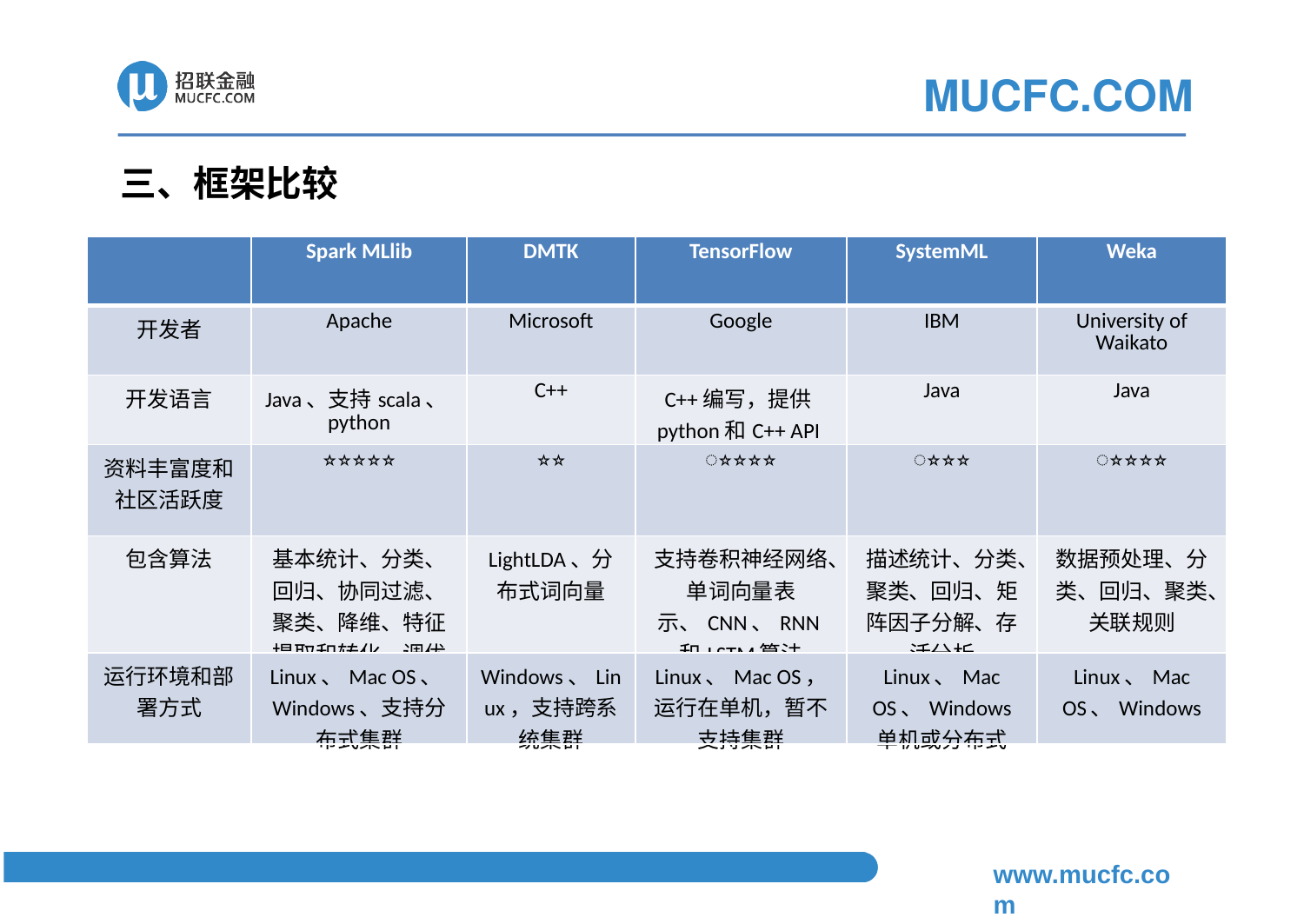

三、框架比较
|  | Spark MLlib | DMTK | TensorFlow | SystemML | Weka |
| --- | --- | --- | --- | --- | --- |
| 开发者 | Apache | Microsoft | Google | IBM | University of Waikato |
| 开发语言 | Java、支持scala、python | C++ | C++编写，提供python和C++ API | Java | Java |
| 资料丰富度和社区活跃度 | ⭐️⭐️️⭐⭐️⭐️️️ | ⭐️️⭐️ | ️️⭐️️️⭐️️️⭐️️️⭐️ | ️️⭐️️️⭐️️️⭐️ | ️️⭐️️️⭐️️️⭐️⭐️ |
| 包含算法 | 基本统计、分类、回归、协同过滤、聚类、降维、特征提取和转化、调优 | LightLDA、分布式词向量 | 支持卷积神经网络、单词向量表示、CNN、RNN和LSTM算法 | 描述统计、分类、聚类、回归、矩阵因子分解、存活分析 | 数据预处理、分类、回归、聚类、关联规则 |
| 运行环境和部署方式 | Linux、Mac OS、Windows、支持分布式集群 | Windows、Linux，支持跨系统集群 | Linux、Mac OS，运行在单机，暂不支持集群 | Linux、Mac OS、Windows 单机或分布式 | Linux、Mac OS、Windows |